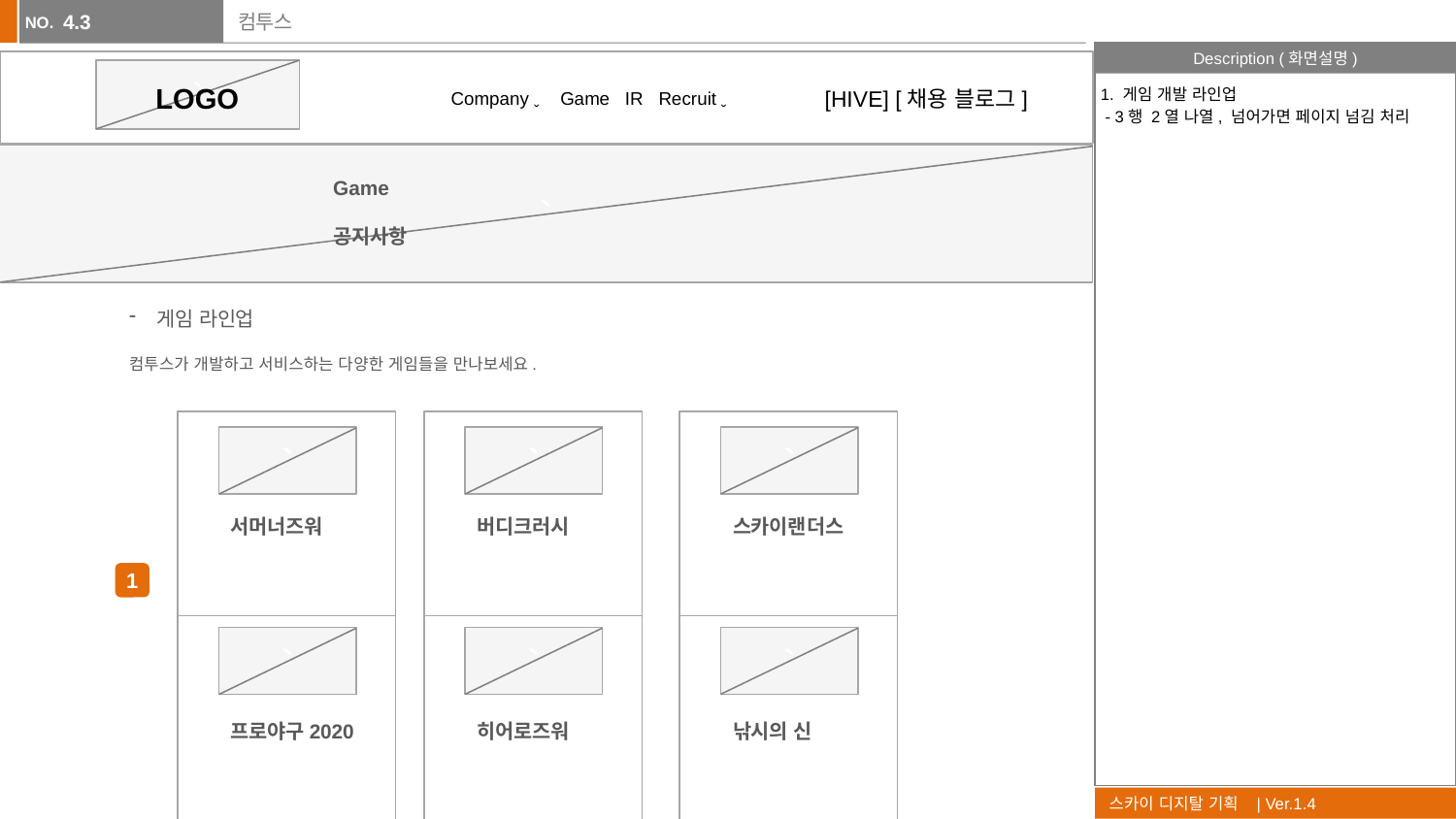

4.3
# 컴투스

`
Company ˇ   Game   IR   Recruit ˇ
LOGO
1. 게임 개발 라인업
 - 3행 2열 나열, 넘어가면 페이지 넘김 처리
[HIVE] [채용 블로그]
`
Game

공지사항
게임 라인업

컴투스가 개발하고 서비스하는 다양한 게임들을 만나보세요.

`
`
`
서머너즈워
버디크러시
스카이랜더스
1

`
`
`
공지사항
프로야구2020
히어로즈워
낚시의 신